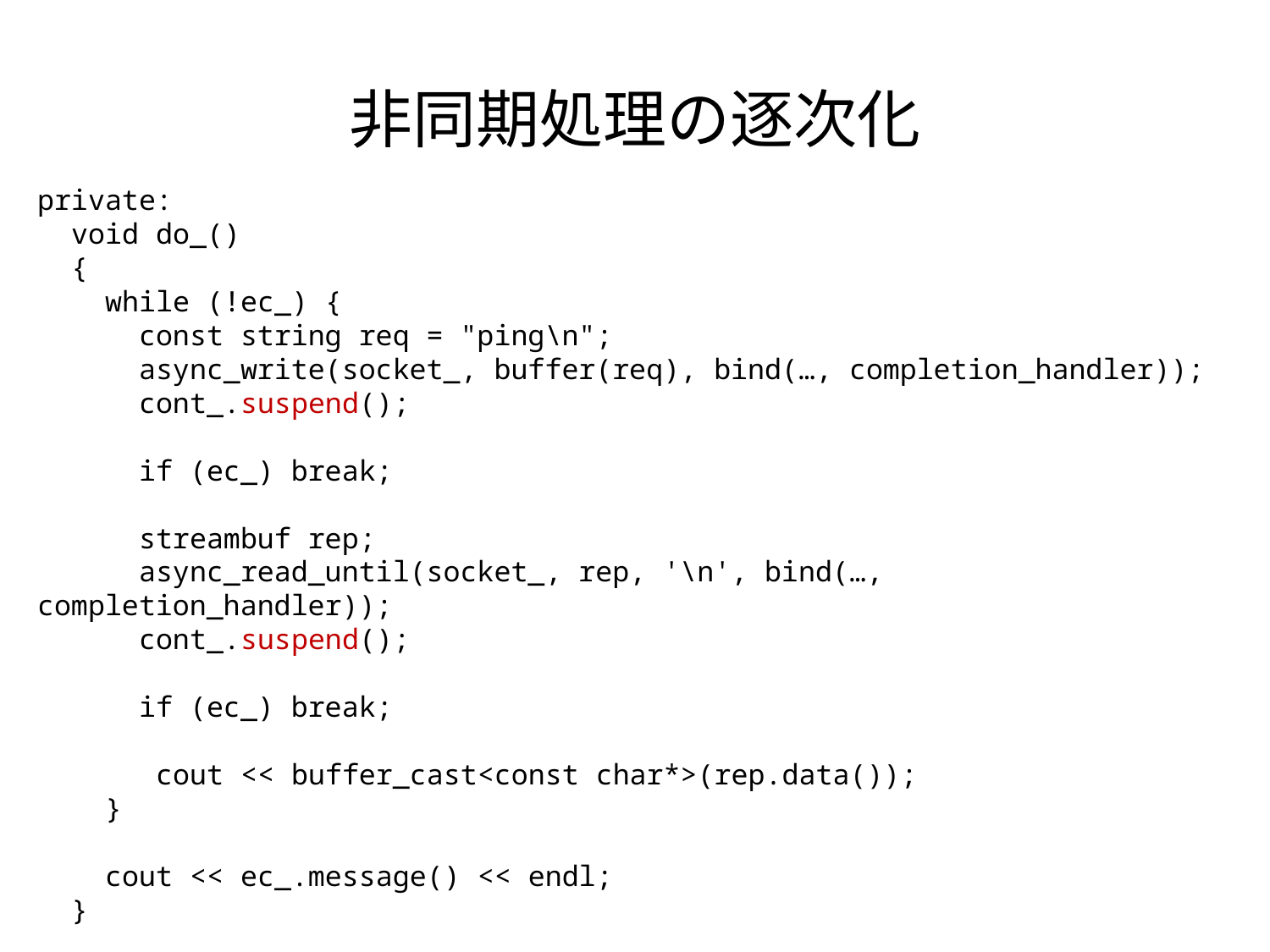

# 非同期処理の逐次化
private:
  void do_()
  {
    while (!ec_) {
      const string req = "ping\n";
      async_write(socket_, buffer(req), bind(…, completion_handler));
      cont_.suspend();

      if (ec_) break;

      streambuf rep;
      async_read_until(socket_, rep, '\n', bind(…, completion_handler));
      cont_.suspend();

      if (ec_) break;

       cout << buffer_cast<const char*>(rep.data());
    }

    cout << ec_.message() << endl;
  }